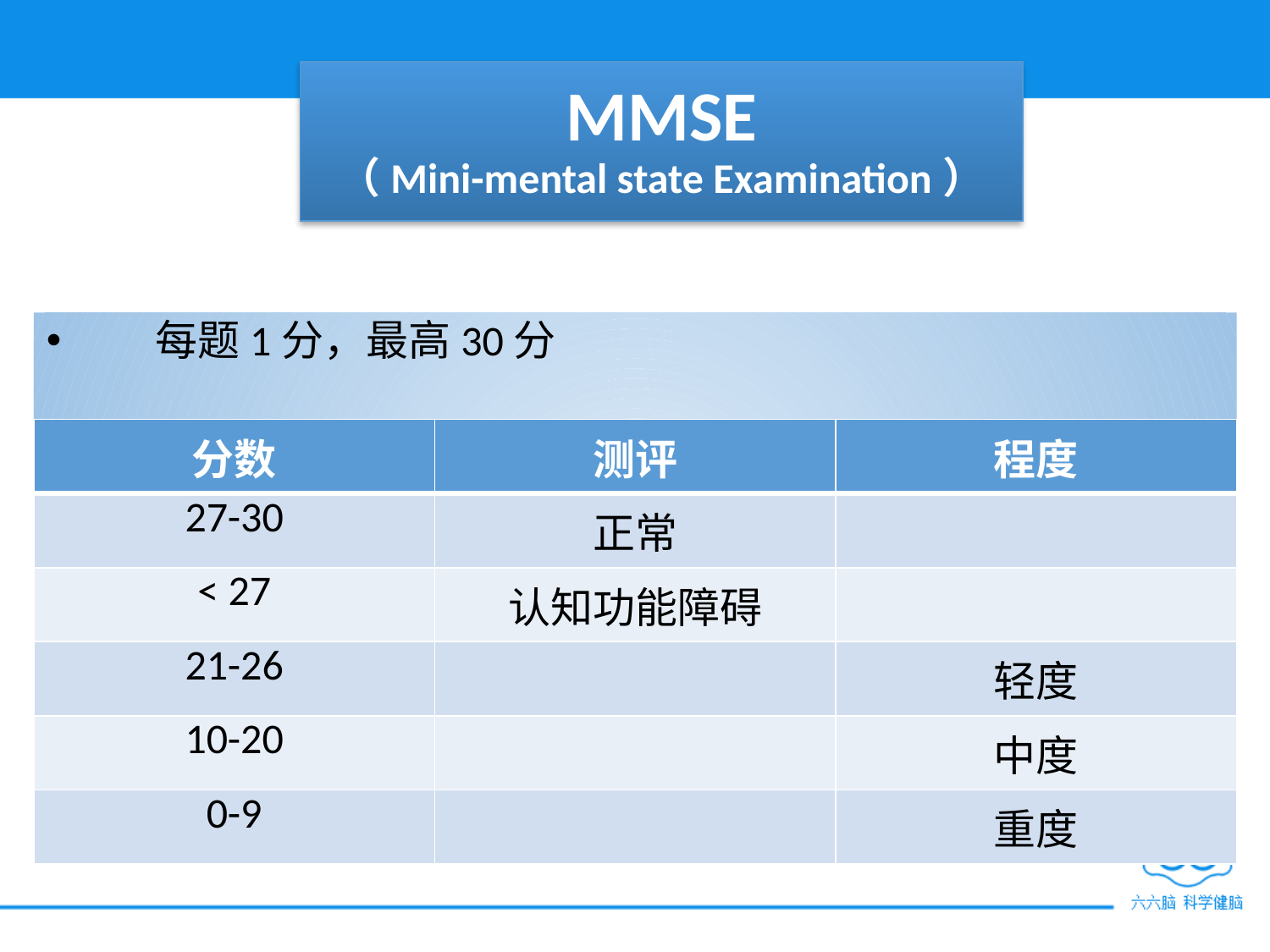

# MMSE （Mini-mental state Examination）
       每题1分，最高30分

| 分数 | 测评 | 程度 |
| --- | --- | --- |
| 27-30 | 正常 |  |
| < 27 | 认知功能障碍 |  |
| 21-26 |  | 轻度 |
| 10-20 |  | 中度 |
| 0-9 |  | 重度 |